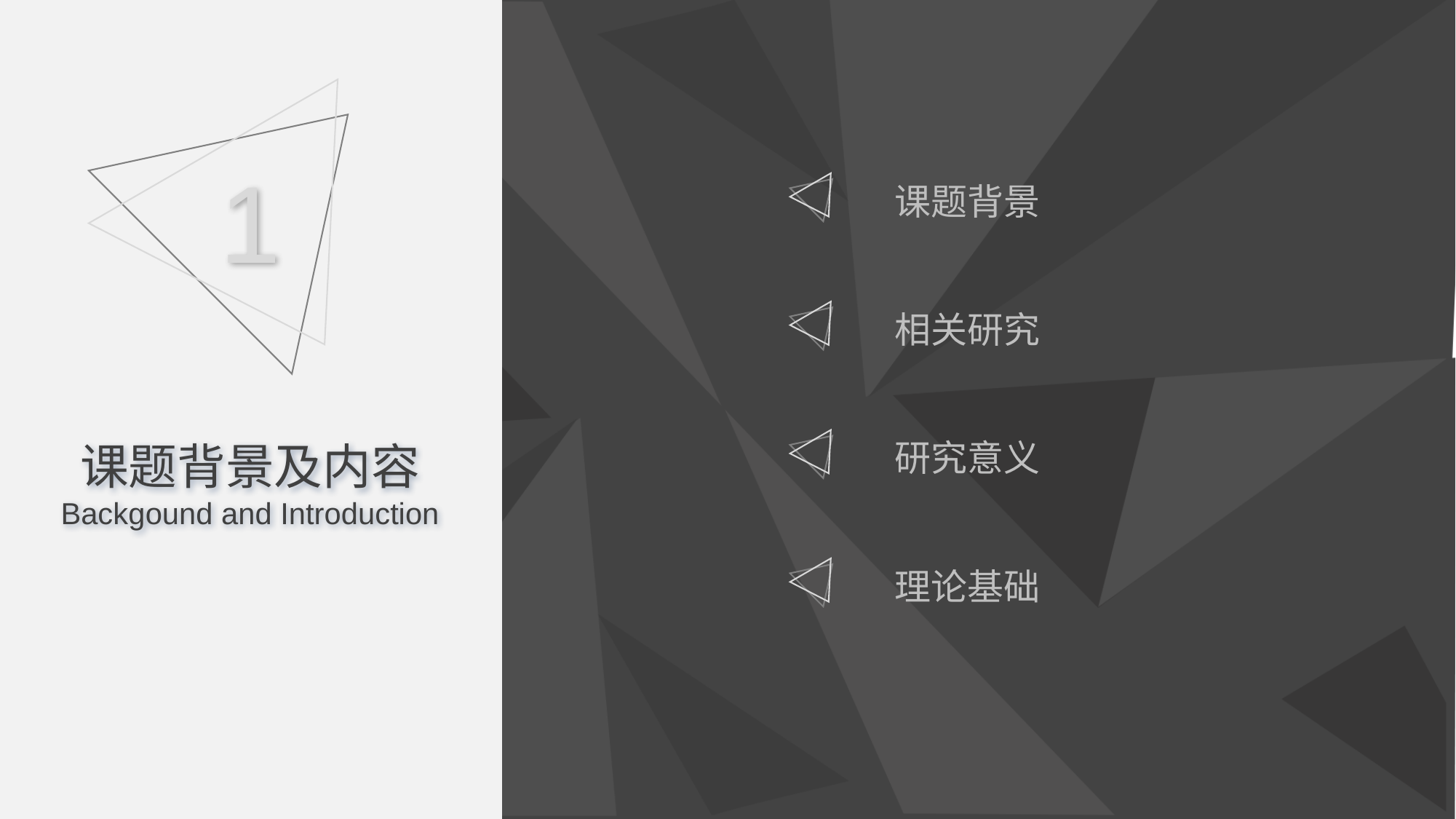

1

课题背景

相关研究

研究意义
课题背景及内容
Backgound and Introduction

理论基础